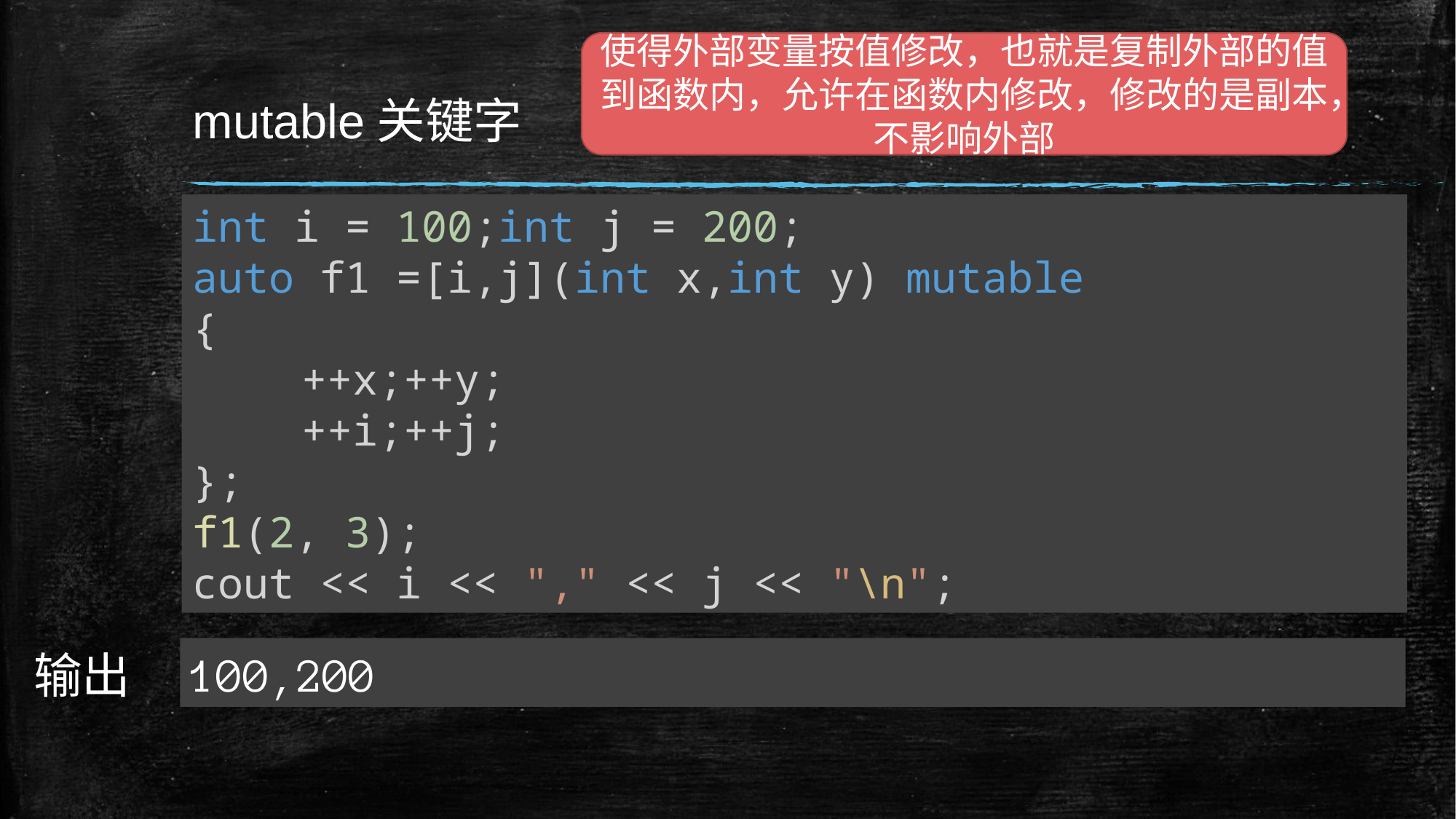

# mutable关键字
使得外部变量按值修改，也就是复制外部的值到函数内，允许在函数内修改，修改的是副本，不影响外部
int i = 100;int j = 200;
auto f1 =[i,j](int x,int y) mutable
{
	++x;++y;
	++i;++j;
};
f1(2, 3);
cout << i << "," << j << "\n";
100,200
输出